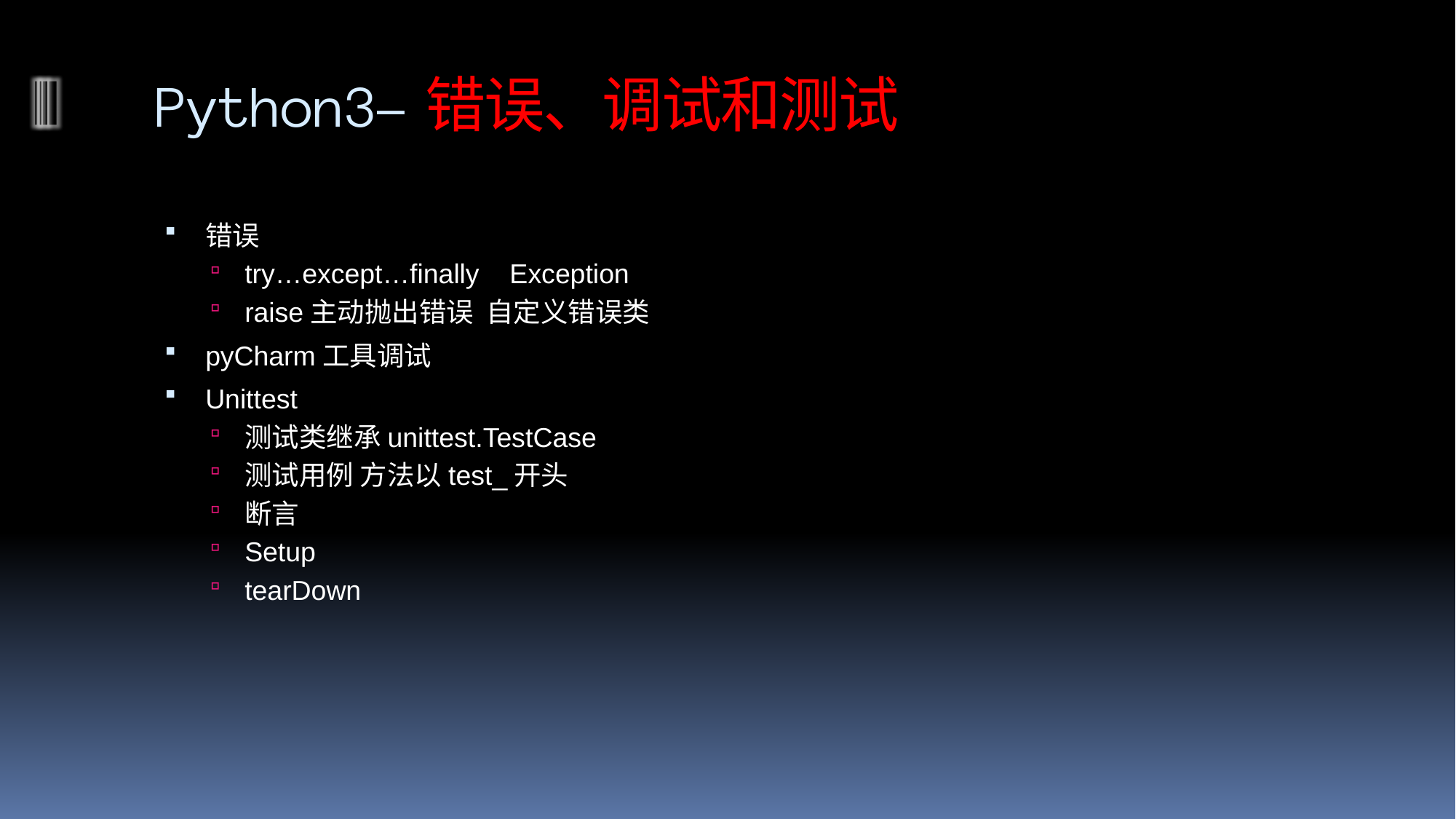

# Python3-错误、调试和测试
错误
try…except…finally    Exception
raise主动抛出错误  自定义错误类
pyCharm工具调试
Unittest
测试类继承unittest.TestCase
测试用例 方法以test_开头
断言
Setup
tearDown